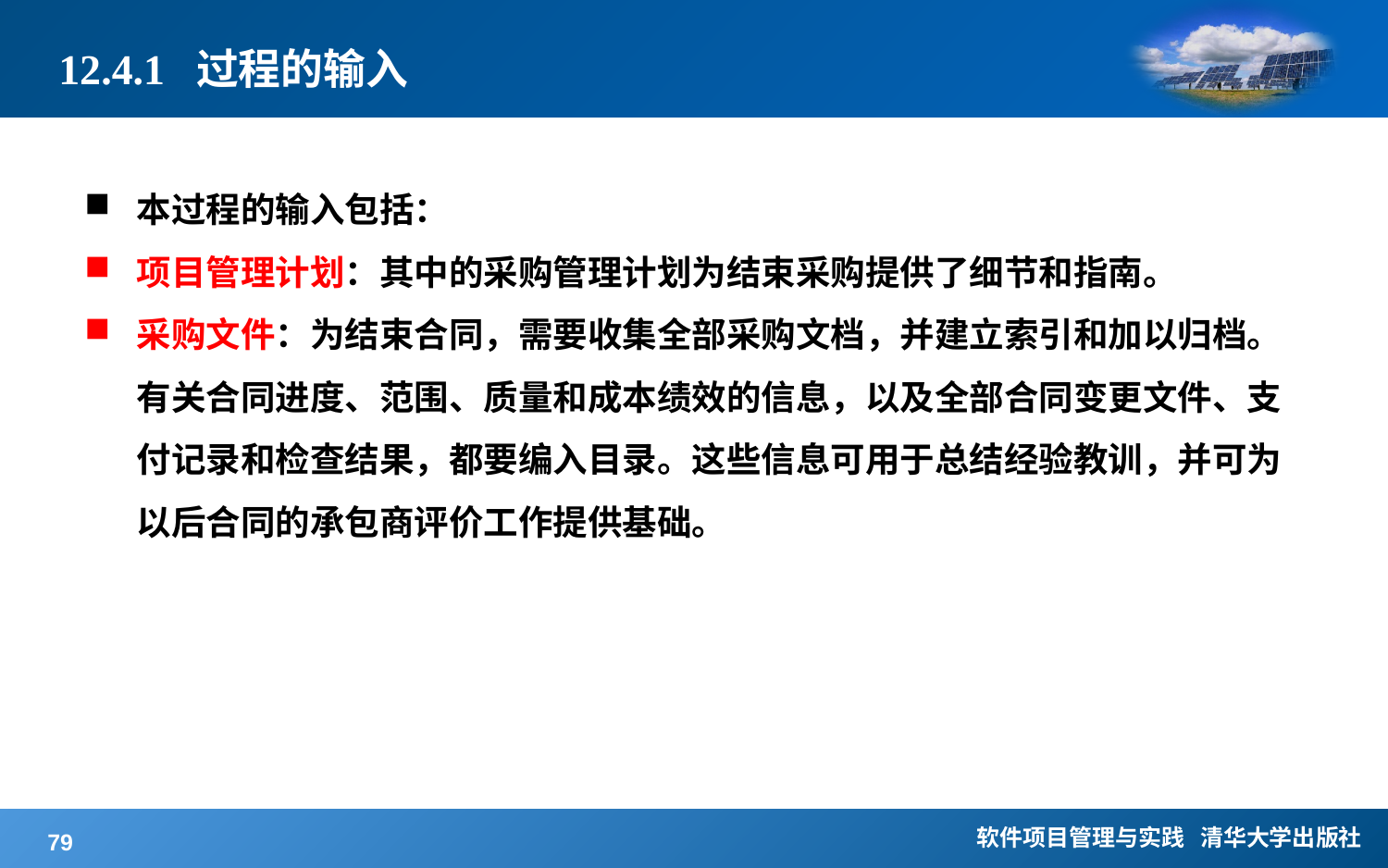

# 12.4.1  过程的输入
本过程的输入包括：
项目管理计划：其中的采购管理计划为结束采购提供了细节和指南。
采购文件：为结束合同，需要收集全部采购文档，并建立索引和加以归档。有关合同进度、范围、质量和成本绩效的信息，以及全部合同变更文件、支付记录和检查结果，都要编入目录。这些信息可用于总结经验教训，并可为以后合同的承包商评价工作提供基础。